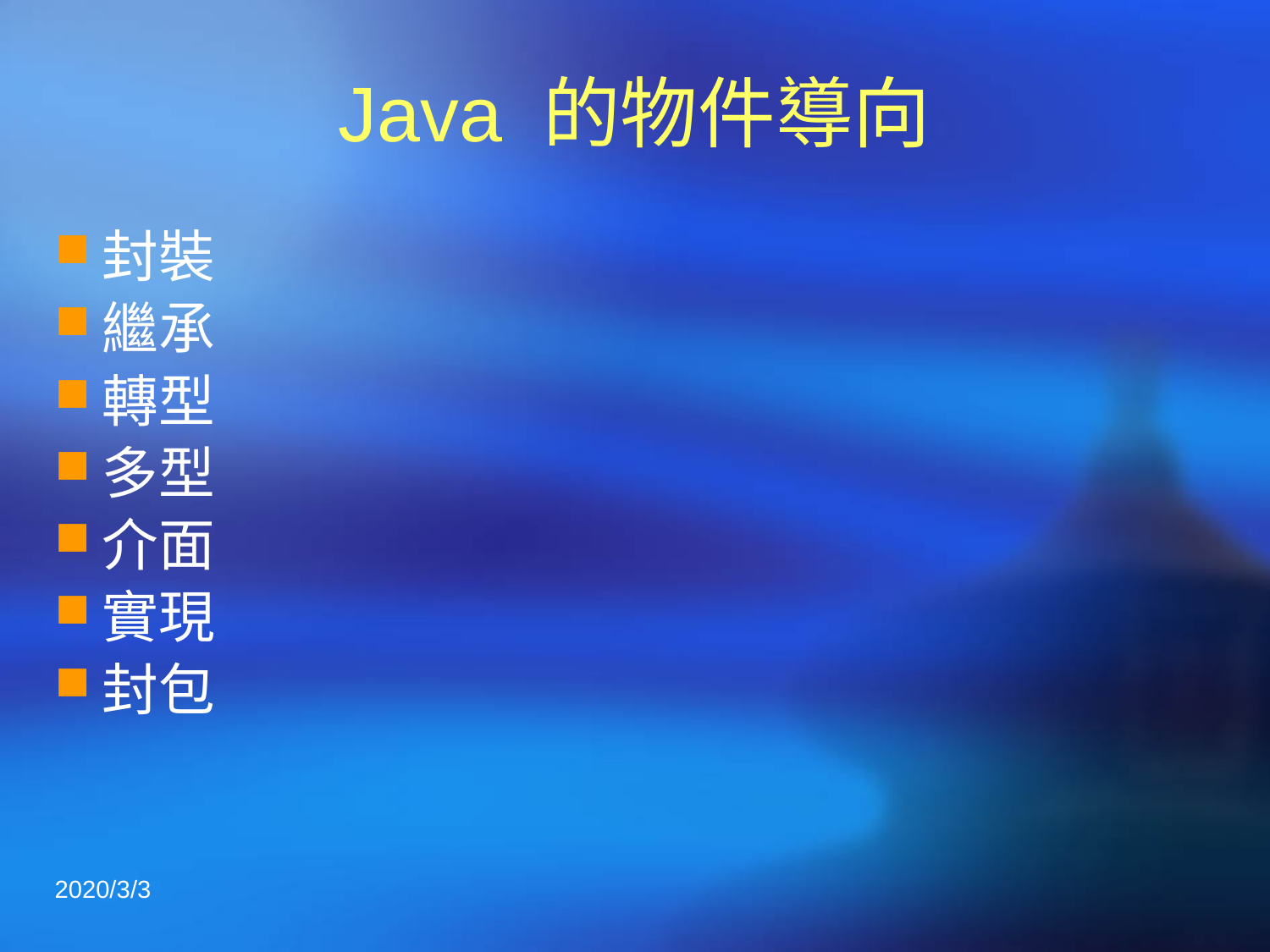

# Java 的物件導向
封裝
繼承
轉型
多型
介面
實現
封包
2020/3/3